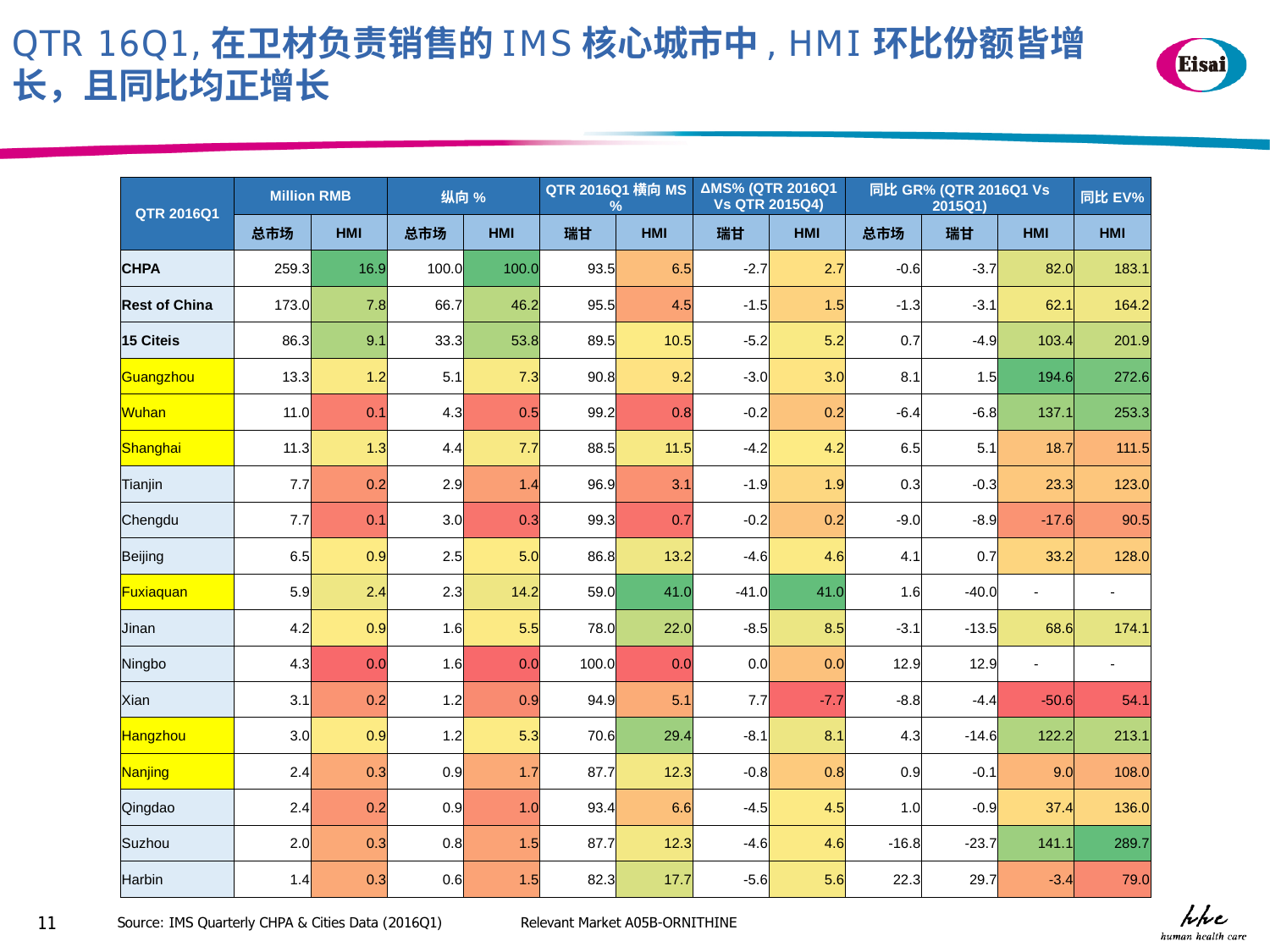

QTR 16Q1,在卫材负责销售的IMS核心城市中, HMI环比份额皆增长，且同比均正增长
| QTR 2016Q1 | Million RMB |  | 纵向% |  | QTR 2016Q1横向MS% |  | ΔMS% (QTR 2016Q1 Vs QTR 2015Q4) |  | 同比GR% (QTR 2016Q1 Vs 2015Q1) |  |  | 同比EV% |
| --- | --- | --- | --- | --- | --- | --- | --- | --- | --- | --- | --- | --- |
|  | 总市场 | HMI | 总市场 | HMI | 瑞甘 | HMI | 瑞甘 | HMI | 总市场 | 瑞甘 | HMI | HMI |
| CHPA | 259.3 | 16.9 | 100.0 | 100.0 | 93.5 | 6.5 | -2.7 | 2.7 | -0.6 | -3.7 | 82.0 | 183.1 |
| Rest of China | 173.0 | 7.8 | 66.7 | 46.2 | 95.5 | 4.5 | -1.5 | 1.5 | -1.3 | -3.1 | 62.1 | 164.2 |
| 15 Citeis | 86.3 | 9.1 | 33.3 | 53.8 | 89.5 | 10.5 | -5.2 | 5.2 | 0.7 | -4.9 | 103.4 | 201.9 |
| Guangzhou | 13.3 | 1.2 | 5.1 | 7.3 | 90.8 | 9.2 | -3.0 | 3.0 | 8.1 | 1.5 | 194.6 | 272.6 |
| Wuhan | 11.0 | 0.1 | 4.3 | 0.5 | 99.2 | 0.8 | -0.2 | 0.2 | -6.4 | -6.8 | 137.1 | 253.3 |
| Shanghai | 11.3 | 1.3 | 4.4 | 7.7 | 88.5 | 11.5 | -4.2 | 4.2 | 6.5 | 5.1 | 18.7 | 111.5 |
| Tianjin | 7.7 | 0.2 | 2.9 | 1.4 | 96.9 | 3.1 | -1.9 | 1.9 | 0.3 | -0.3 | 23.3 | 123.0 |
| Chengdu | 7.7 | 0.1 | 3.0 | 0.3 | 99.3 | 0.7 | -0.2 | 0.2 | -9.0 | -8.9 | -17.6 | 90.5 |
| Beijing | 6.5 | 0.9 | 2.5 | 5.0 | 86.8 | 13.2 | -4.6 | 4.6 | 4.1 | 0.7 | 33.2 | 128.0 |
| Fuxiaquan | 5.9 | 2.4 | 2.3 | 14.2 | 59.0 | 41.0 | -41.0 | 41.0 | 1.6 | -40.0 | - | - |
| Jinan | 4.2 | 0.9 | 1.6 | 5.5 | 78.0 | 22.0 | -8.5 | 8.5 | -3.1 | -13.5 | 68.6 | 174.1 |
| Ningbo | 4.3 | 0.0 | 1.6 | 0.0 | 100.0 | 0.0 | 0.0 | 0.0 | 12.9 | 12.9 | - | - |
| Xian | 3.1 | 0.2 | 1.2 | 0.9 | 94.9 | 5.1 | 7.7 | -7.7 | -8.8 | -4.4 | -50.6 | 54.1 |
| Hangzhou | 3.0 | 0.9 | 1.2 | 5.3 | 70.6 | 29.4 | -8.1 | 8.1 | 4.3 | -14.6 | 122.2 | 213.1 |
| Nanjing | 2.4 | 0.3 | 0.9 | 1.7 | 87.7 | 12.3 | -0.8 | 0.8 | 0.9 | -0.1 | 9.0 | 108.0 |
| Qingdao | 2.4 | 0.2 | 0.9 | 1.0 | 93.4 | 6.6 | -4.5 | 4.5 | 1.0 | -0.9 | 37.4 | 136.0 |
| Suzhou | 2.0 | 0.3 | 0.8 | 1.5 | 87.7 | 12.3 | -4.6 | 4.6 | -16.8 | -23.7 | 141.1 | 289.7 |
| Harbin | 1.4 | 0.3 | 0.6 | 1.5 | 82.3 | 17.7 | -5.6 | 5.6 | 22.3 | 29.7 | -3.4 | 79.0 |
Source: IMS Quarterly CHPA & Cities Data (2016Q1)
 Relevant Market A05B-ORNITHINE
11